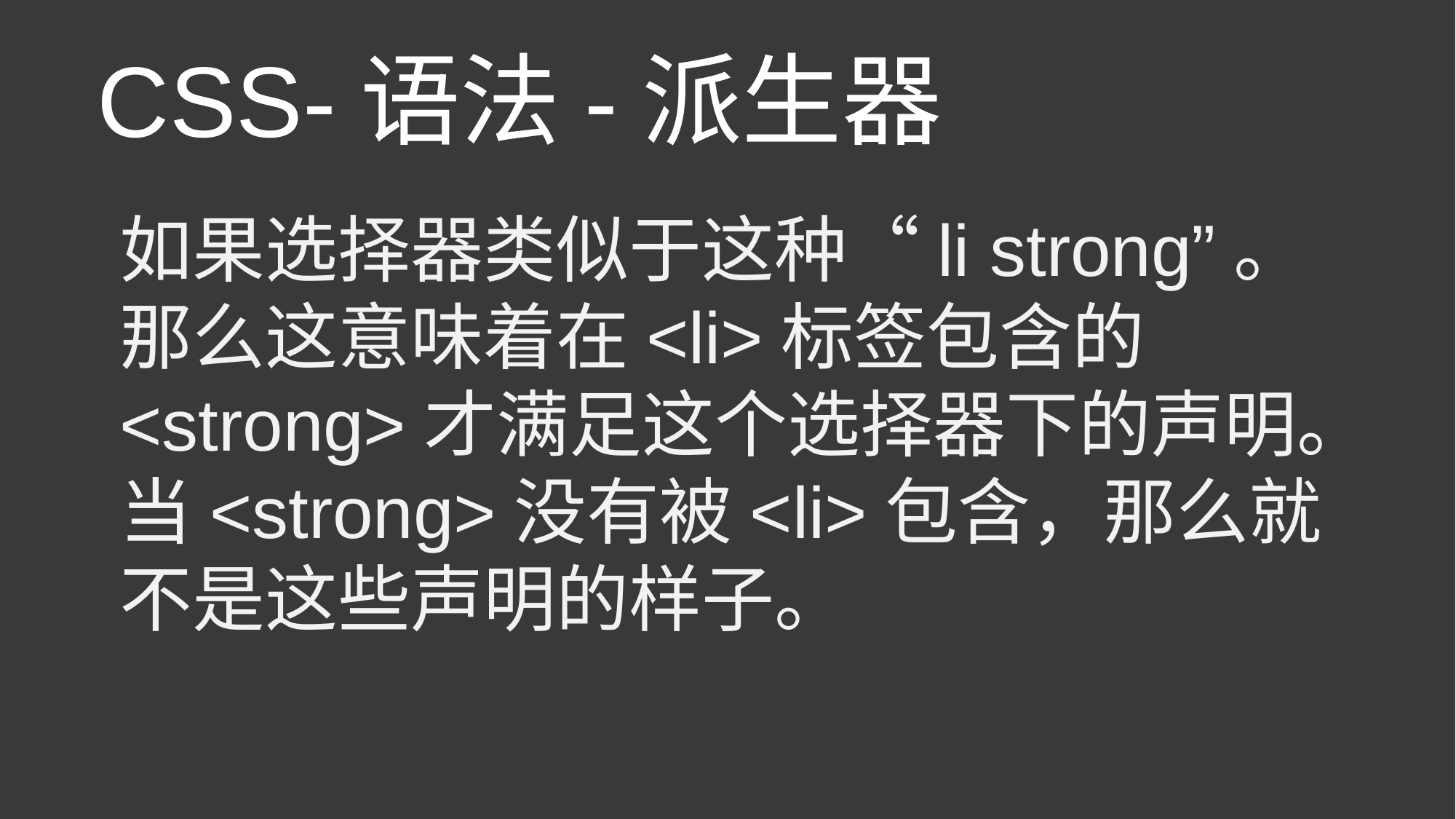

CSS-语法-派生器
如果选择器类似于这种“li strong”。那么这意味着在<li>标签包含的<strong>才满足这个选择器下的声明。
当<strong>没有被<li>包含，那么就不是这些声明的样子。